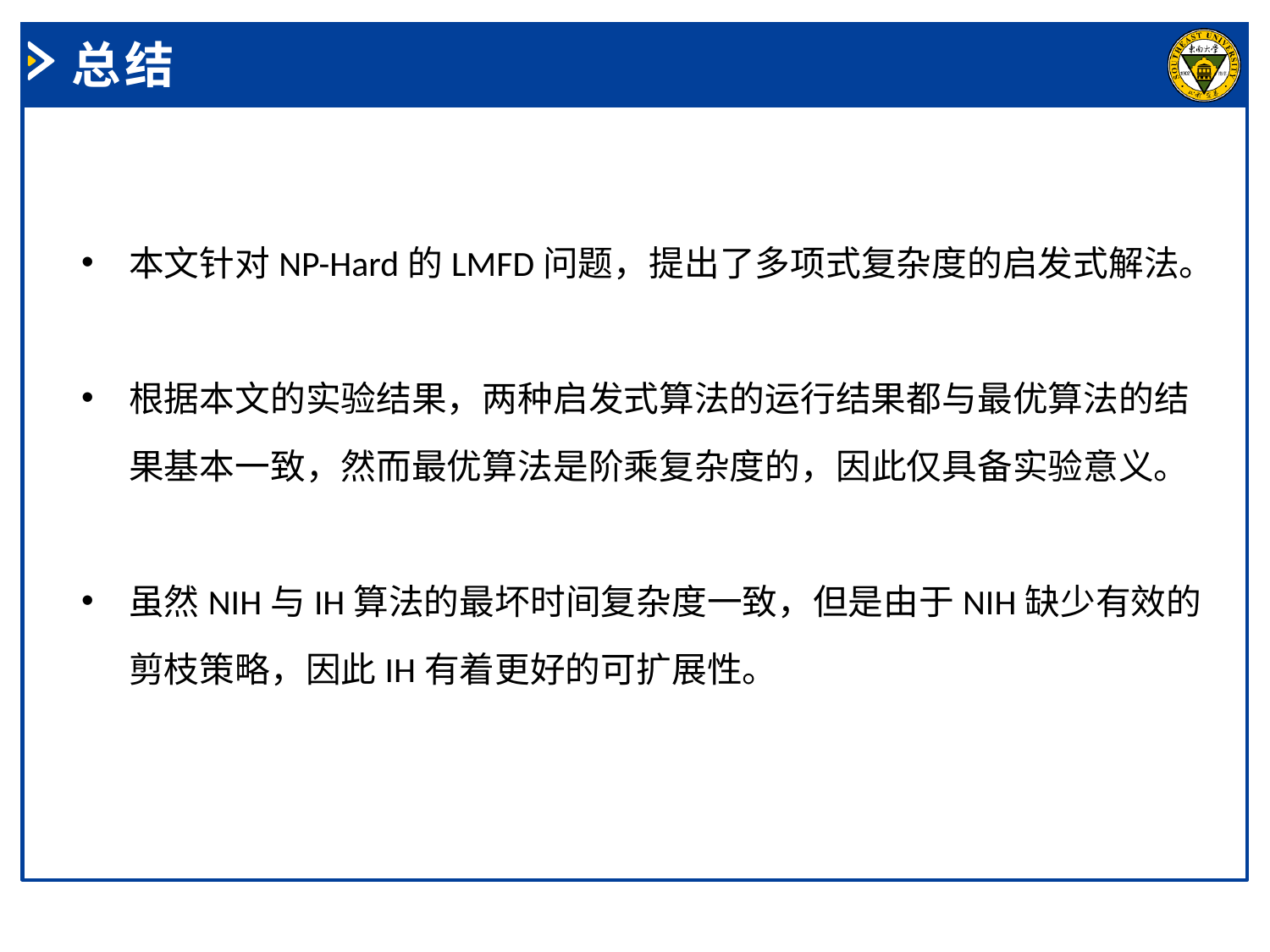

总结
本文针对NP-Hard的LMFD问题，提出了多项式复杂度的启发式解法。

根据本文的实验结果，两种启发式算法的运行结果都与最优算法的结果基本一致，然而最优算法是阶乘复杂度的，因此仅具备实验意义。

虽然NIH与IH算法的最坏时间复杂度一致，但是由于NIH缺少有效的剪枝策略，因此IH有着更好的可扩展性。

34